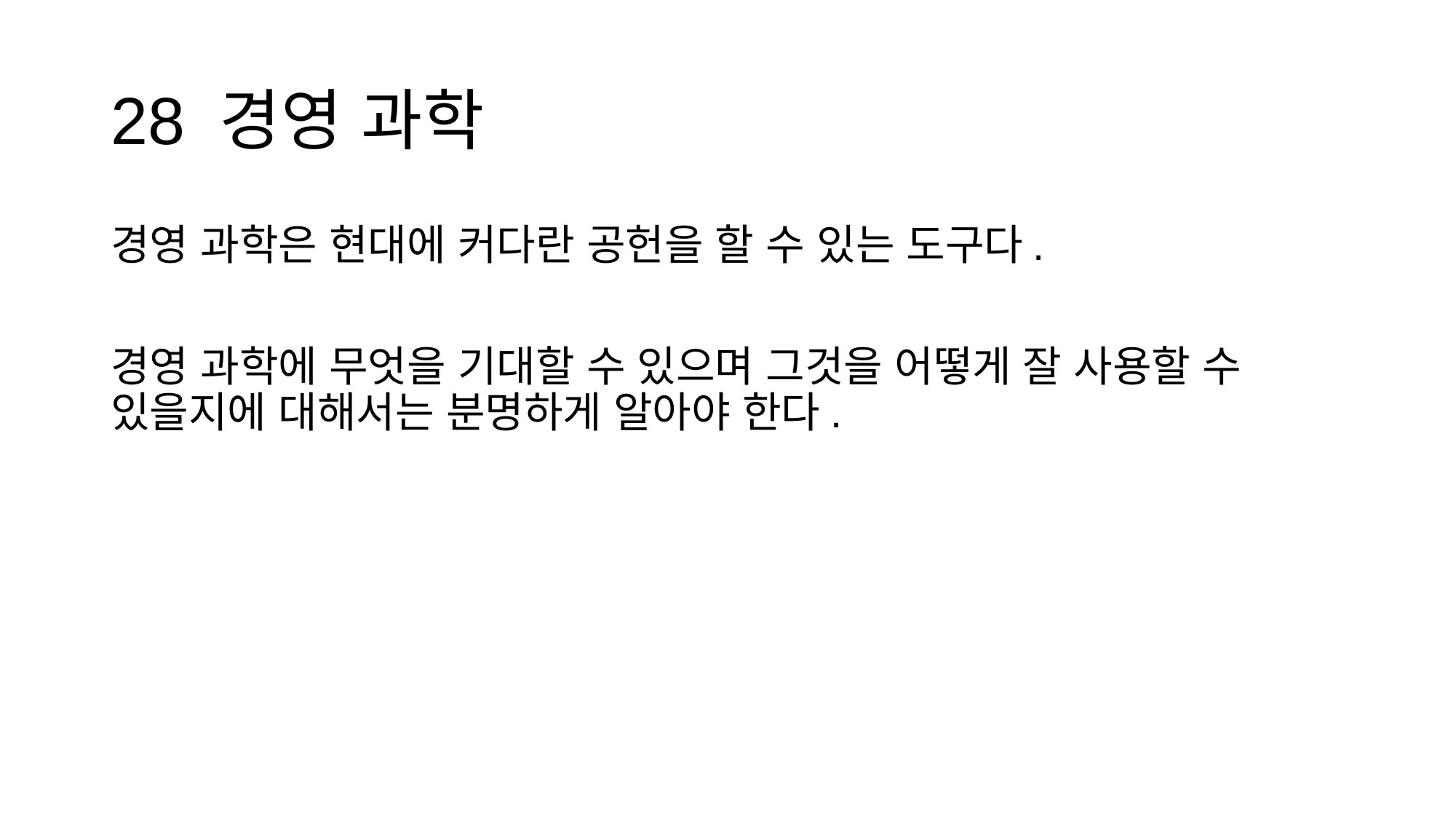

# 28 경영 과학
경영 과학은 현대에 커다란 공헌을 할 수 있는 도구다.

경영 과학에 무엇을 기대할 수 있으며 그것을 어떻게 잘 사용할 수 있을지에 대해서는 분명하게 알아야 한다.